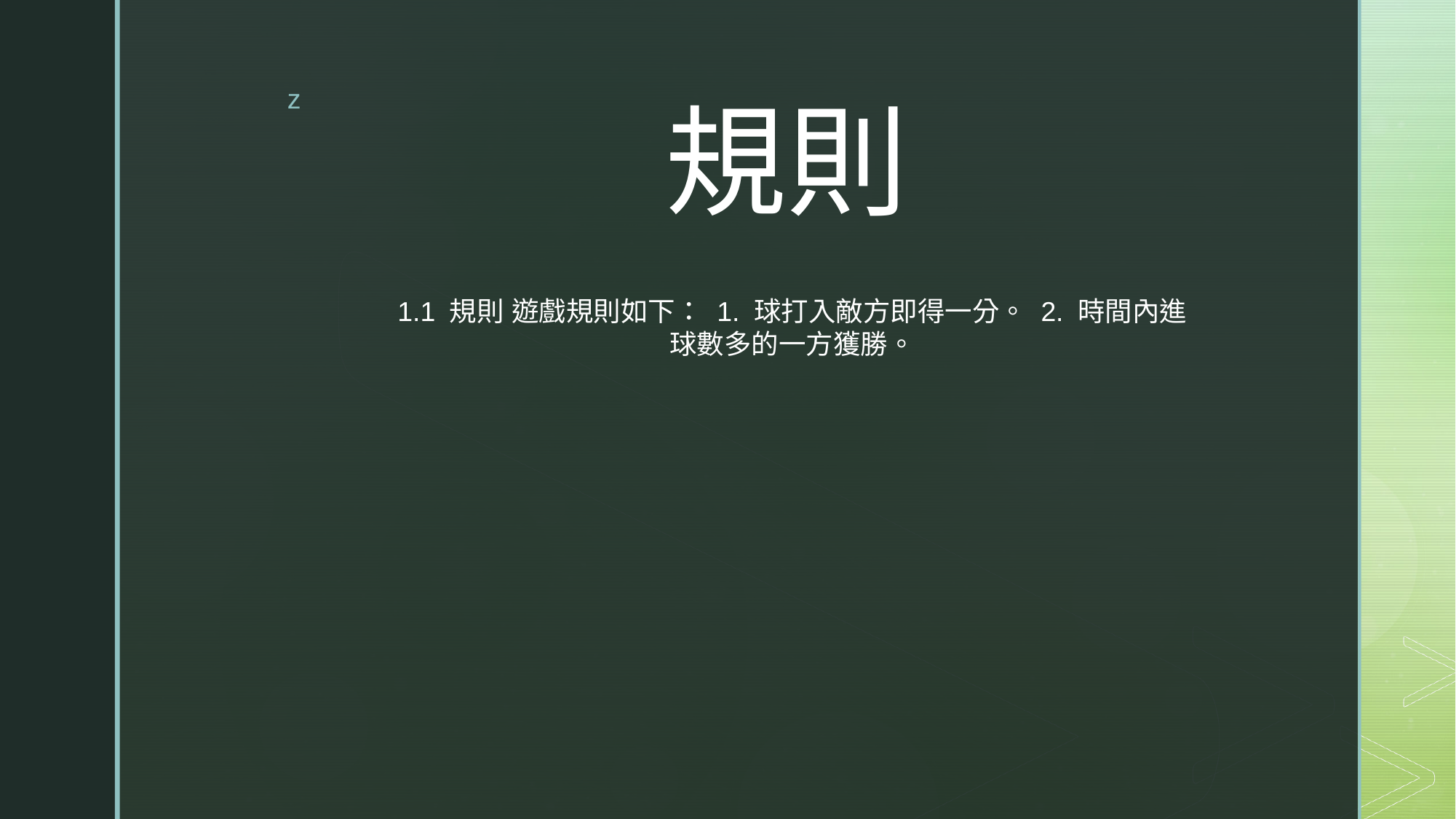

# 規則
1.1 規則 遊戲規則如下： 1. 球打入敵方即得一分。 2. 時間內進球數多的一方獲勝。